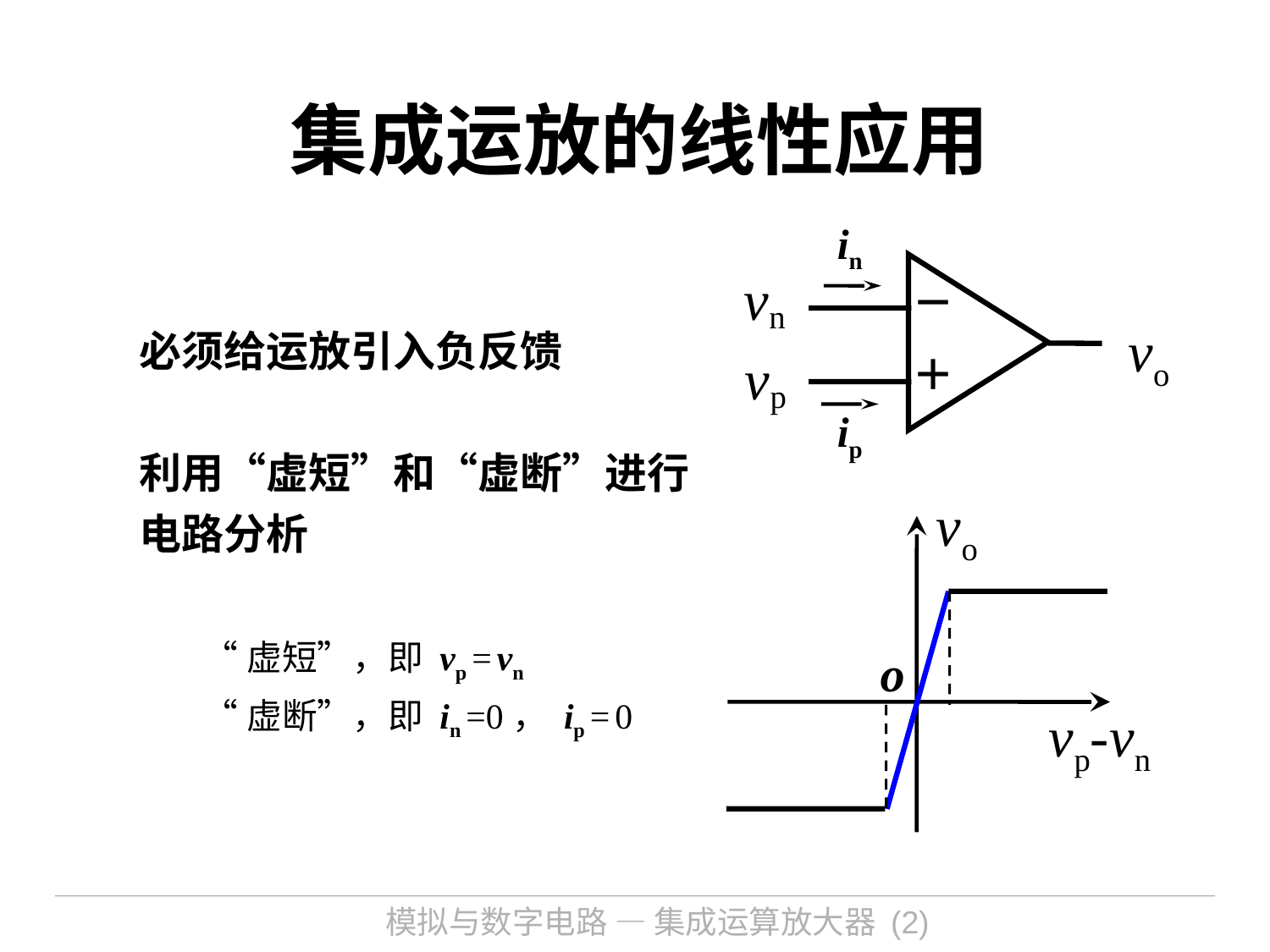

# 集成运放的线性应用
in
 vn
－

vo

 vp
＋

ip

必须给运放引入负反馈

利用“虚短”和“虚断”进行电路分析

“虚短”，即 vp = vn
“虚断”，即 in =0， ip = 0
vo

o
vp-vn

模拟与数字电路 — 集成运算放大器 (2)
3